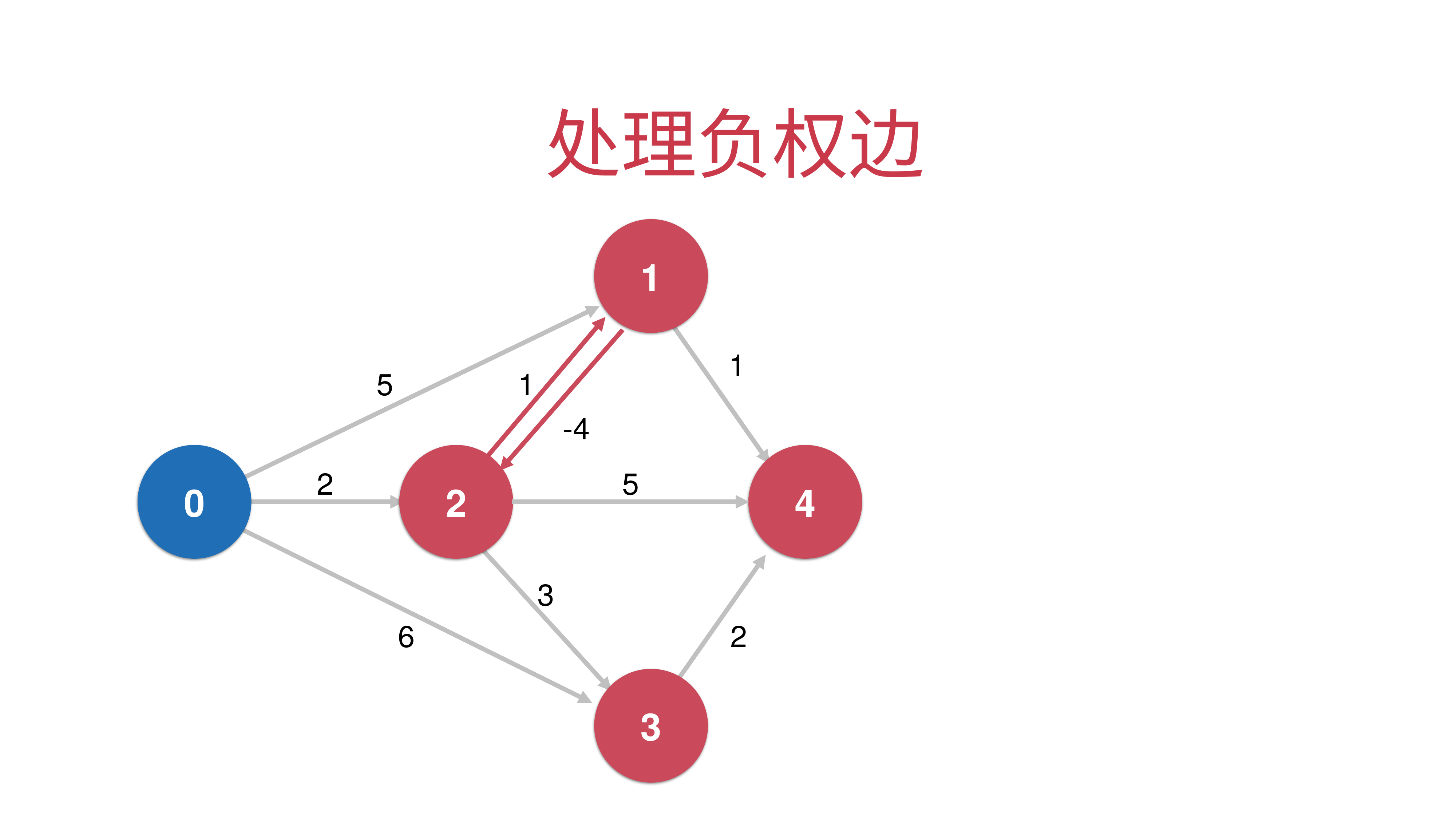

# 处理负权边
1

1
1
5
-4
0
2
4
2
5

3
6
2
3
6
0.29